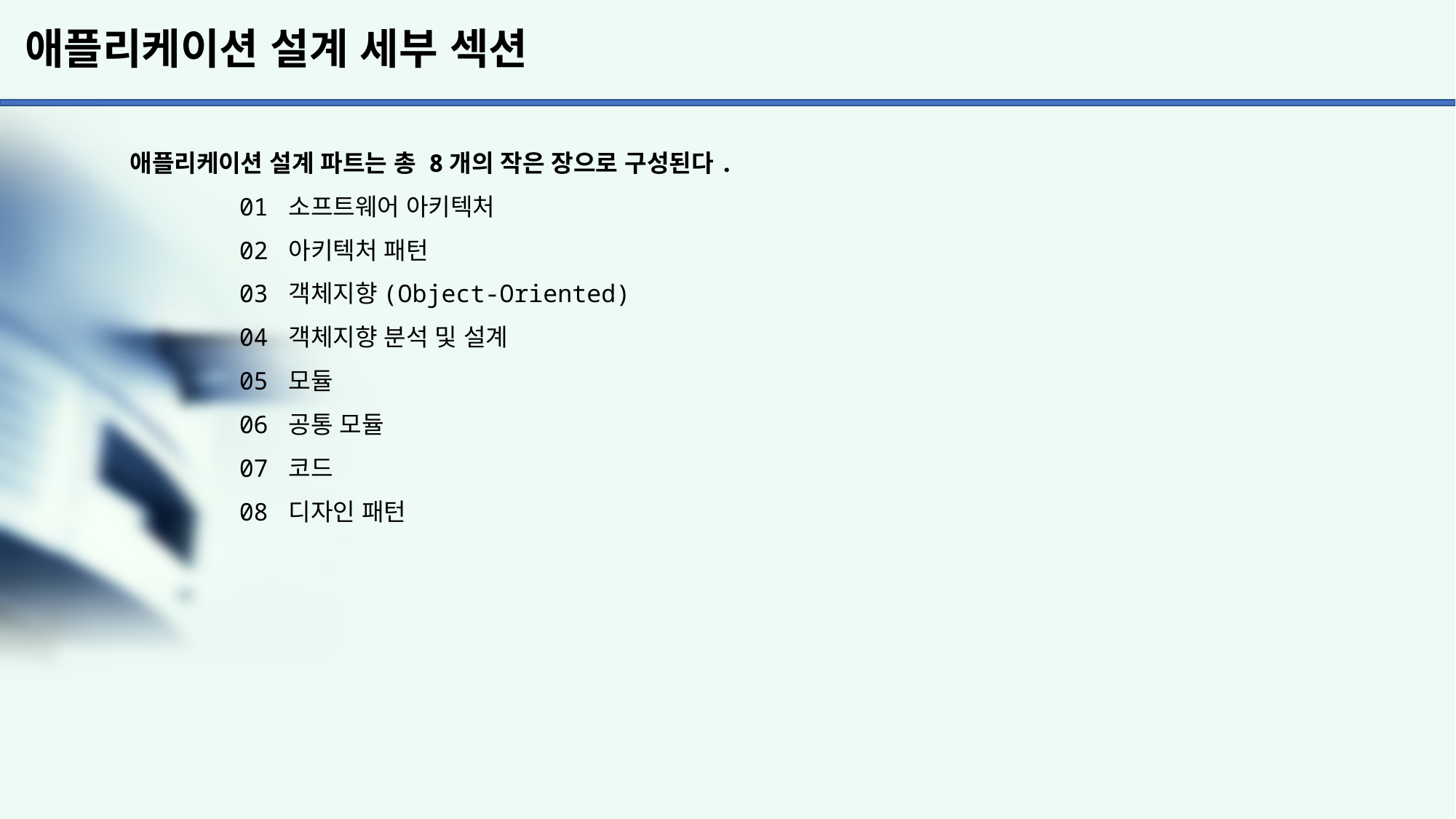

# 애플리케이션 설계 세부 섹션
애플리케이션 설계 파트는 총 8개의 작은 장으로 구성된다.
	01 소프트웨어 아키텍처
	02 아키텍처 패턴
	03 객체지향(Object-Oriented)
	04 객체지향 분석 및 설계
	05 모듈
	06 공통 모듈
	07 코드
	08 디자인 패턴